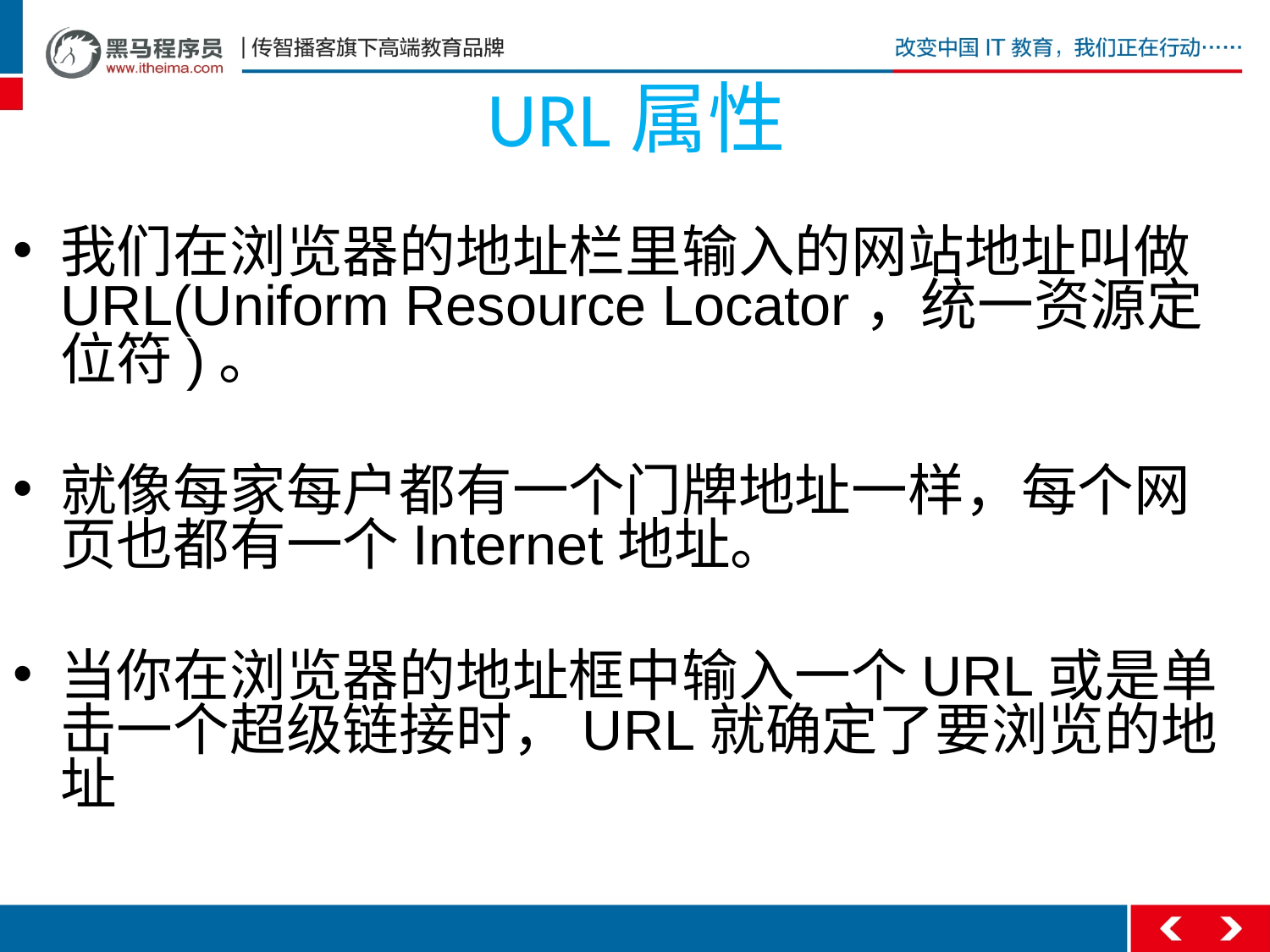

# URL属性
我们在浏览器的地址栏里输入的网站地址叫做URL(Uniform Resource Locator，统一资源定位符)。

就像每家每户都有一个门牌地址一样，每个网页也都有一个Internet地址。

当你在浏览器的地址框中输入一个URL或是单击一个超级链接时，URL就确定了要浏览的地址